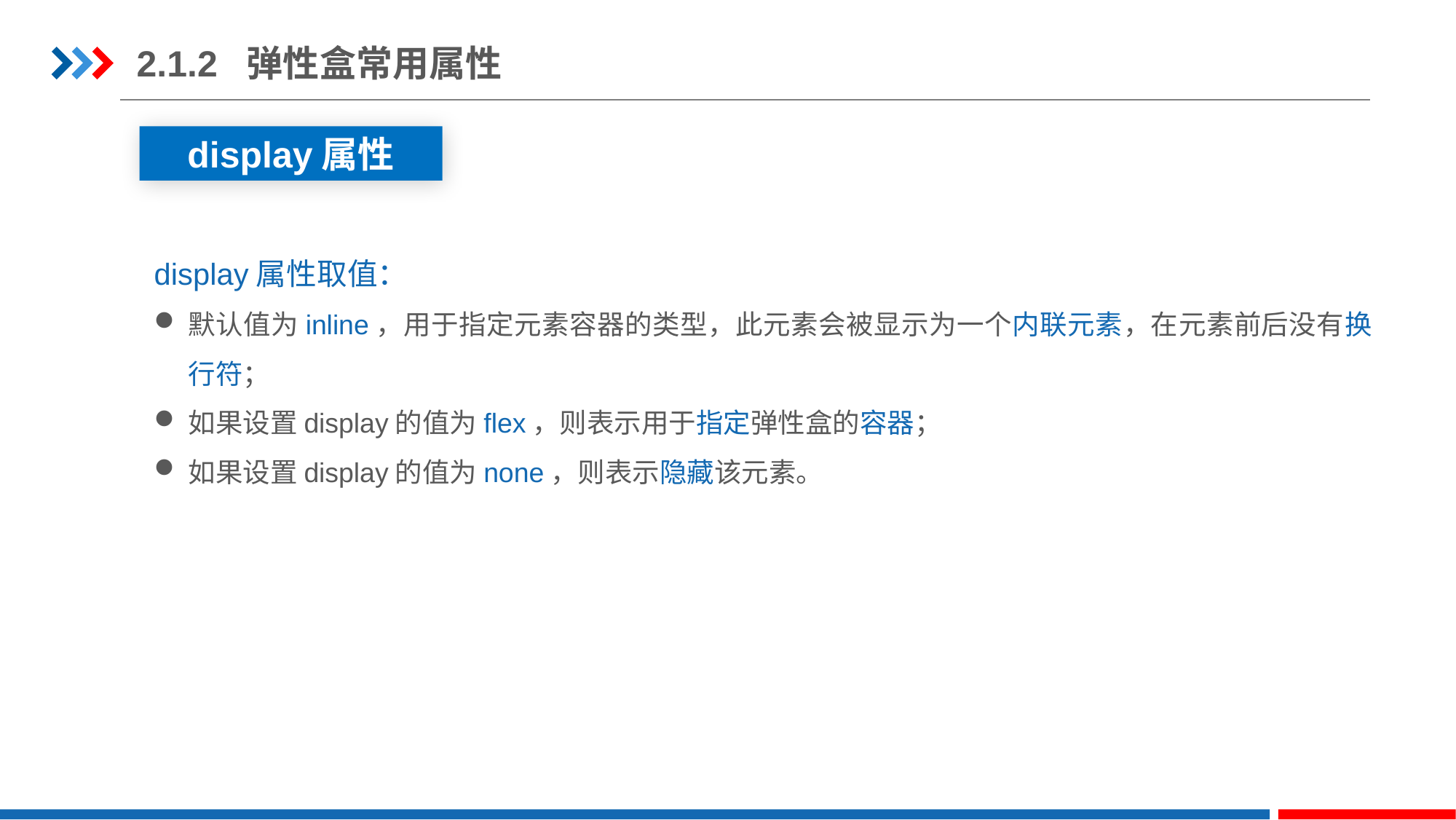

2.1.2  弹性盒常用属性
display属性
display属性取值：
默认值为inline，用于指定元素容器的类型，此元素会被显示为一个内联元素，在元素前后没有换行符；
如果设置display的值为flex，则表示用于指定弹性盒的容器；
如果设置display的值为none，则表示隐藏该元素。